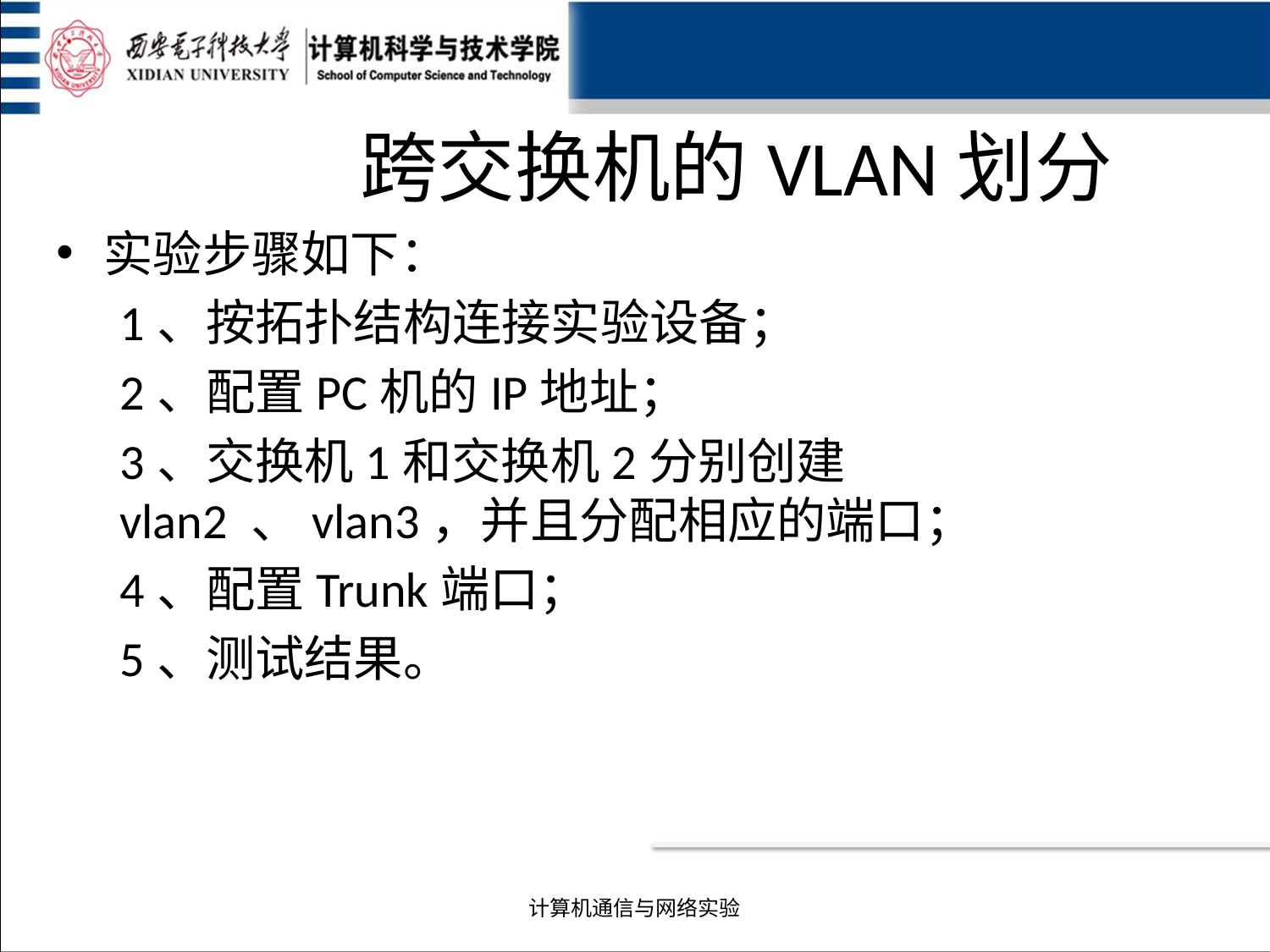

# 跨交换机的VLAN划分
实验步骤如下：
1、按拓扑结构连接实验设备；
2、配置PC机的IP地址；
3、交换机1和交换机2分别创建vlan2 、vlan3，并且分配相应的端口；
4、配置Trunk端口；
5、测试结果。
计算机通信与网络实验